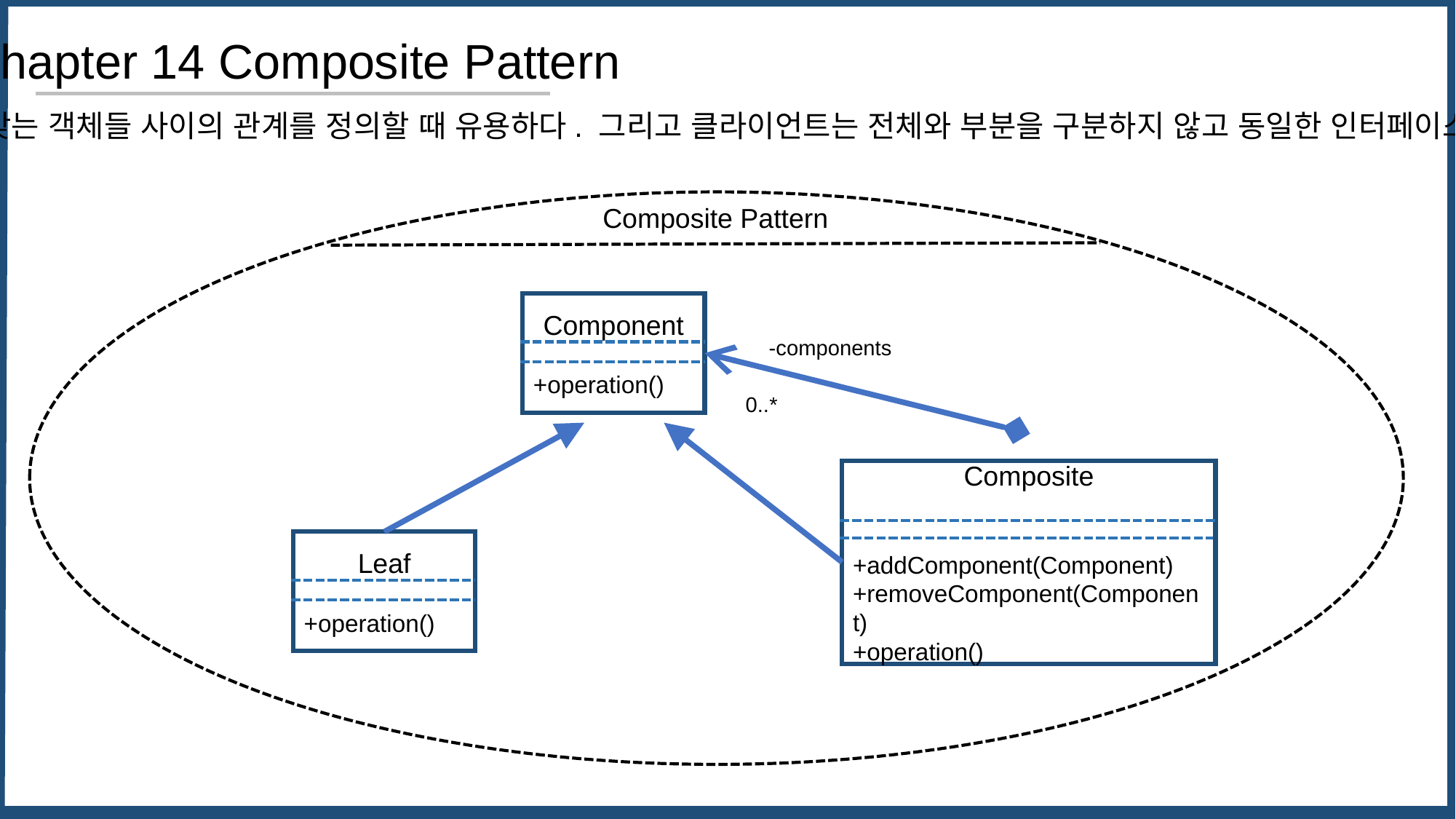

Chapter 14 Composite Pattern
※ 전체-부분 관계를 갖는 객체들 사이의 관계를 정의할 때 유용하다. 그리고 클라이언트는 전체와 부분을 구분하지 않고 동일한 인터페이스를 사용할 수 있다.

Composite Pattern
Component

+operation()
-components
0..*
Composite

+addComponent(Component)
+removeComponent(Component)
+operation()
Leaf

+operation()